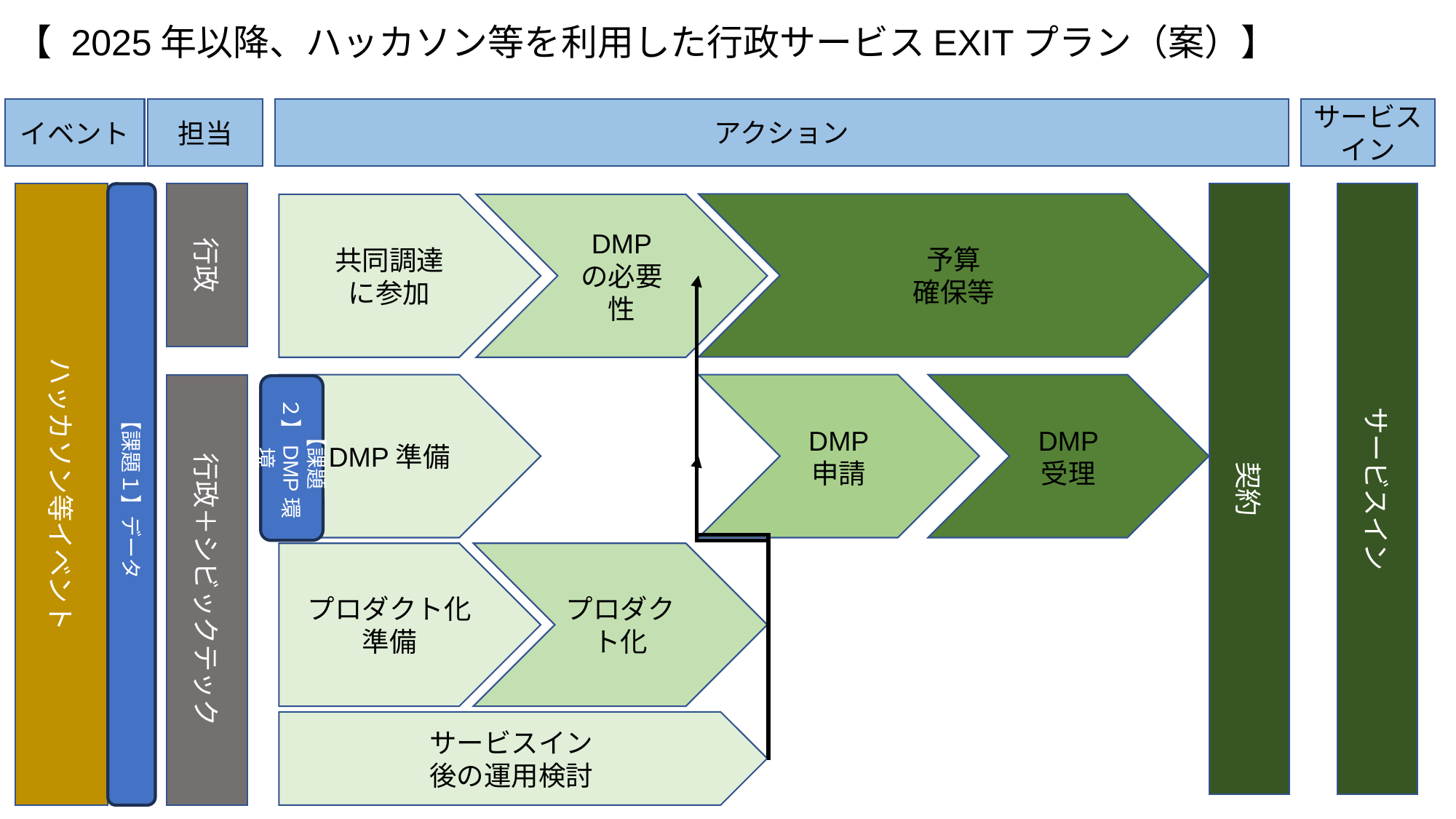

【 2025年以降、ハッカソン等を利用した行政サービスEXITプラン（案）】
アクション
サービスイン
イベント
担当

予算
確保等
共同調達
に参加
DMP
の必要性
行政
DMP準備
DMP
申請
DMP
受理

【課題２】DMP環境
ハッカソン等イベント
契約
サービスイン
【課題１】データ
プロダクト化
準備
プロダクト化
行政＋シビックテック
サービスイン
後の運用検討